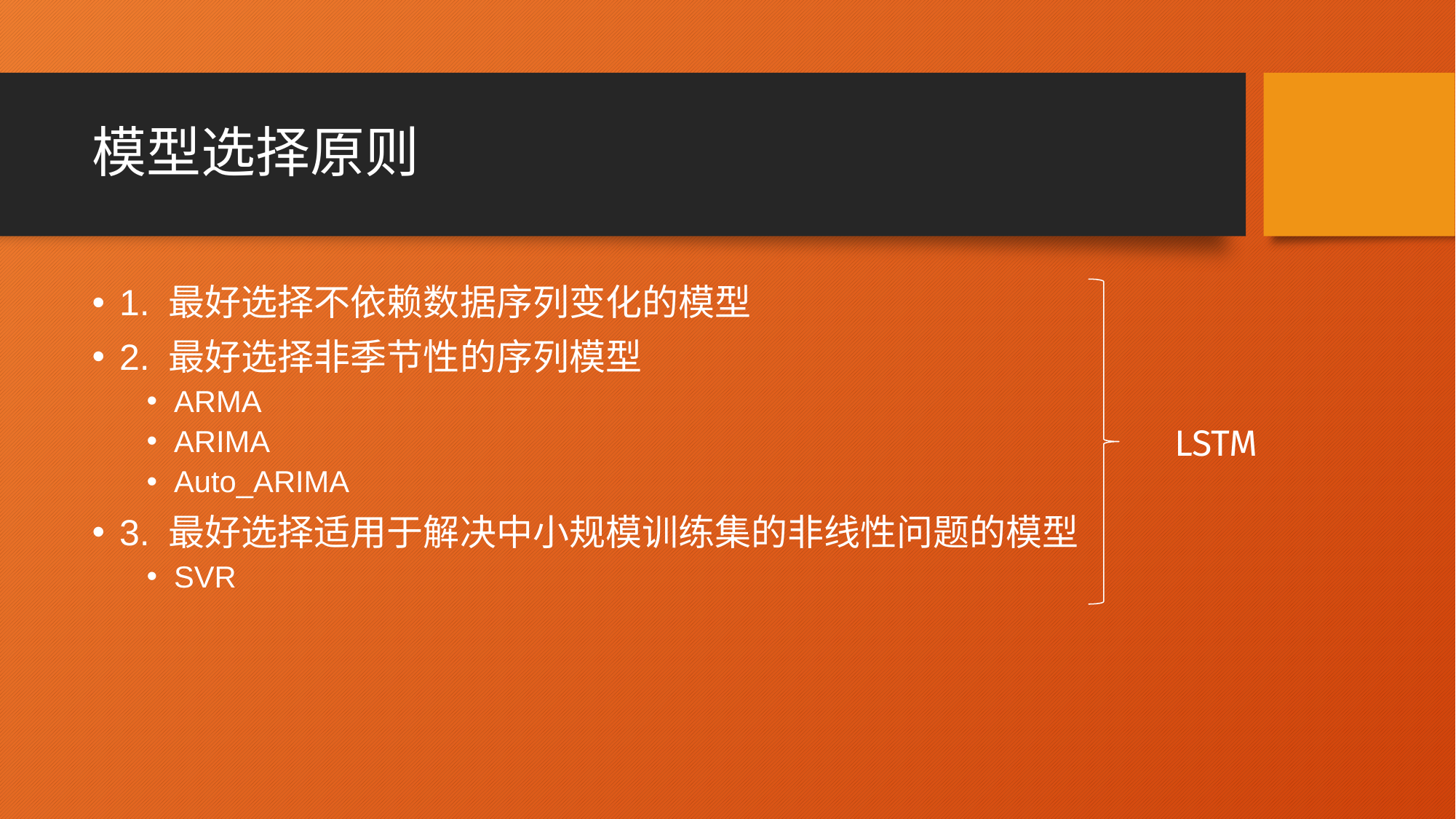

# 模型选择原则
1. 最好选择不依赖数据序列变化的模型
2. 最好选择非季节性的序列模型
ARMA
ARIMA
Auto_ARIMA
3. 最好选择适用于解决中小规模训练集的非线性问题的模型
SVR

LSTM